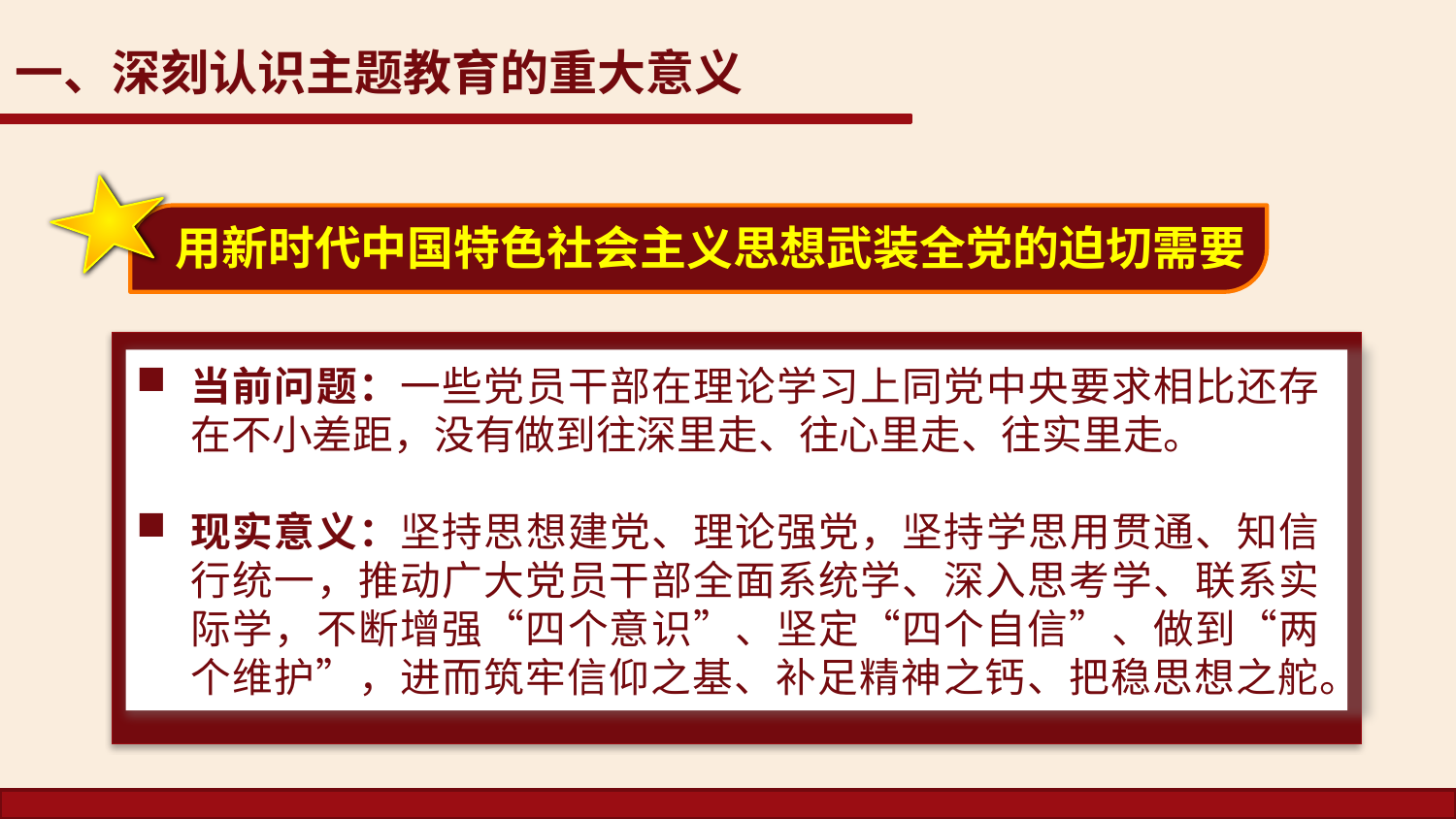

一、深刻认识主题教育的重大意义

用新时代中国特色社会主义思想武装全党的迫切需要

当前问题：一些党员干部在理论学习上同党中央要求相比还存在不小差距，没有做到往深里走、往心里走、往实里走。

现实意义：坚持思想建党、理论强党，坚持学思用贯通、知信行统一，推动广大党员干部全面系统学、深入思考学、联系实际学，不断增强“四个意识”、坚定“四个自信”、做到“两个维护”，进而筑牢信仰之基、补足精神之钙、把稳思想之舵。